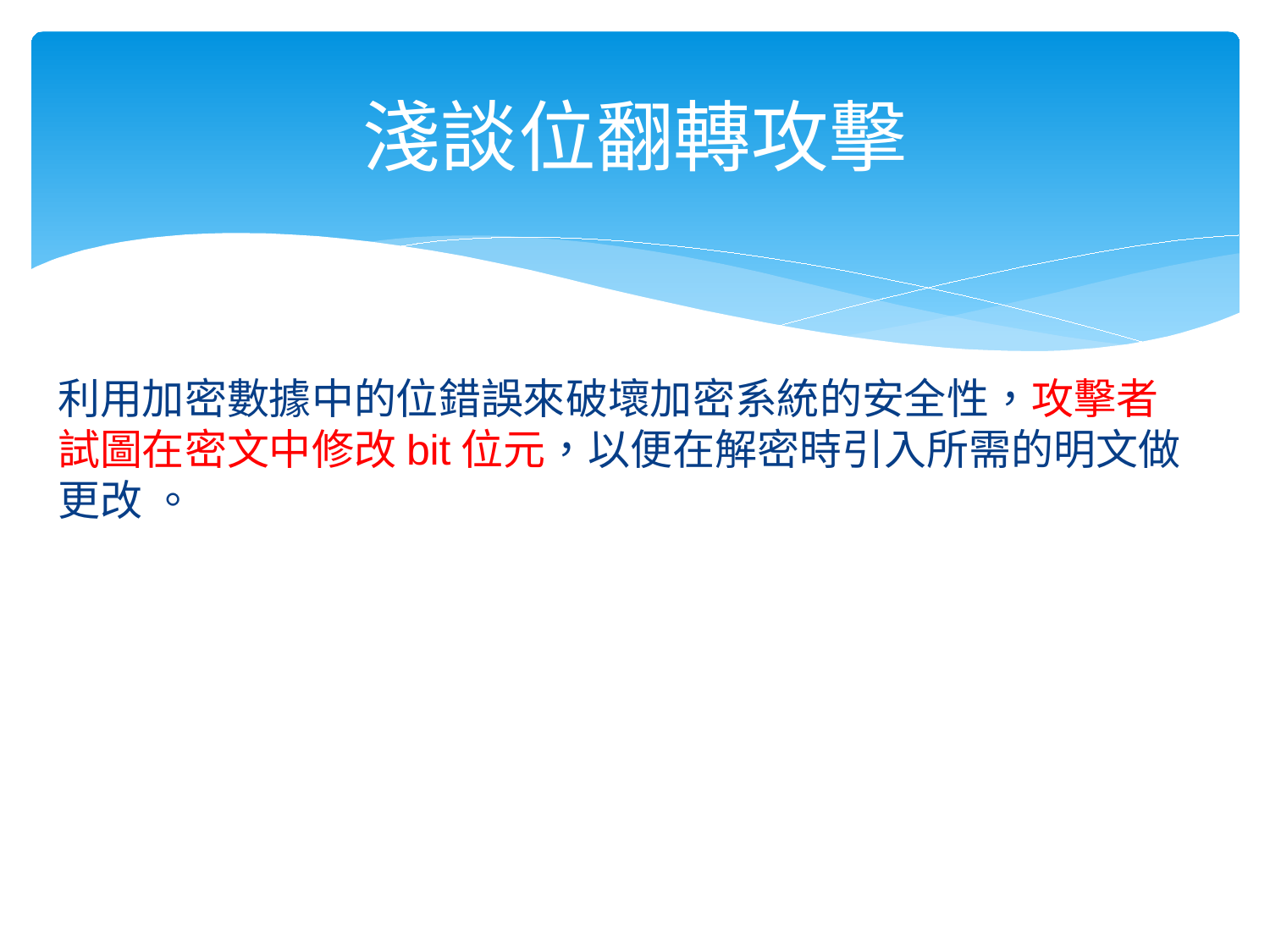

# 淺談位翻轉攻擊
利用加密數據中的位錯誤來破壞加密系統的安全性，攻擊者試圖在密文中修改bit位元，以便在解密時引入所需的明文做更改 。